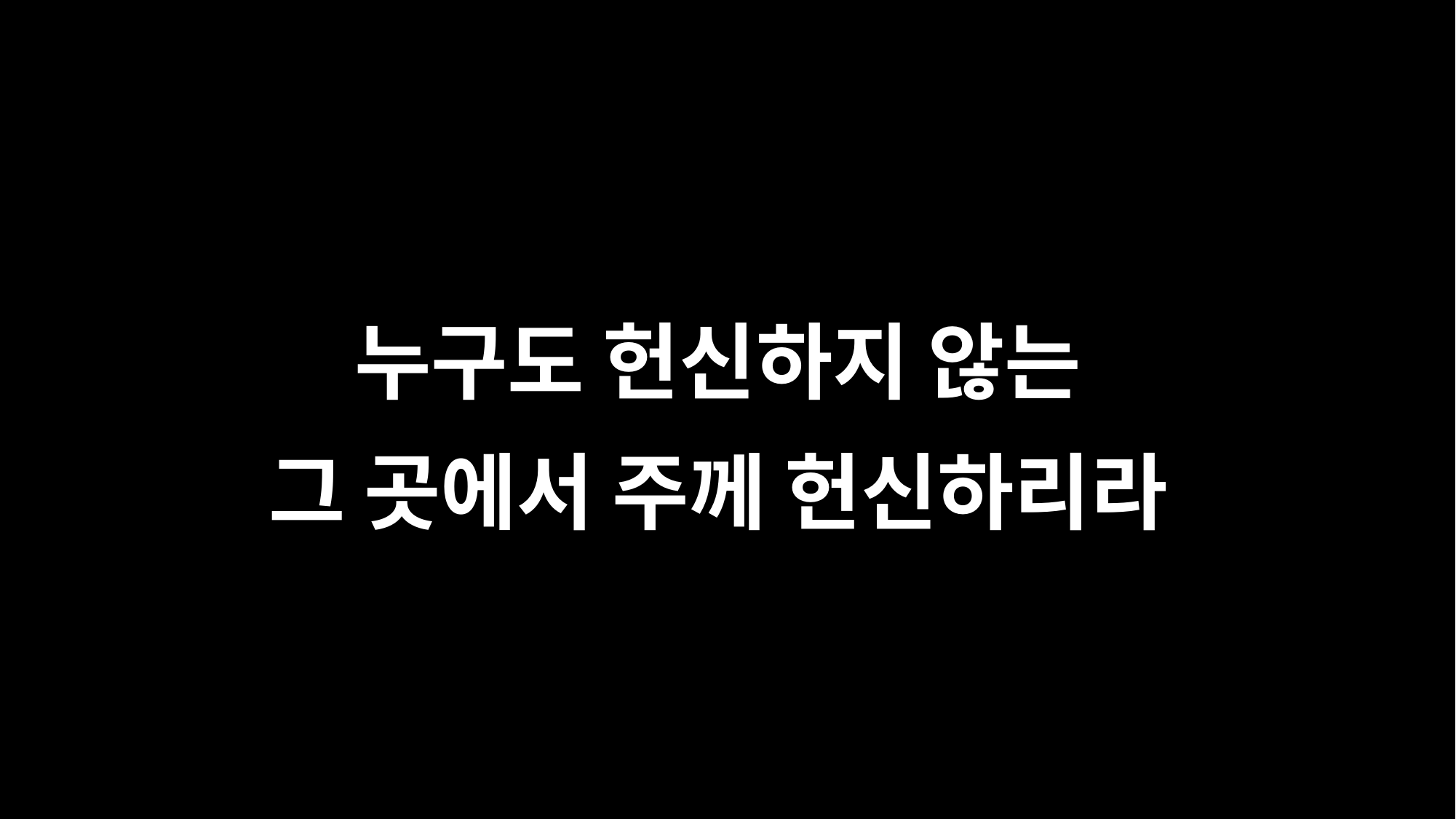

누구도 헌신하지 않는
그 곳에서 주께 헌신하리라